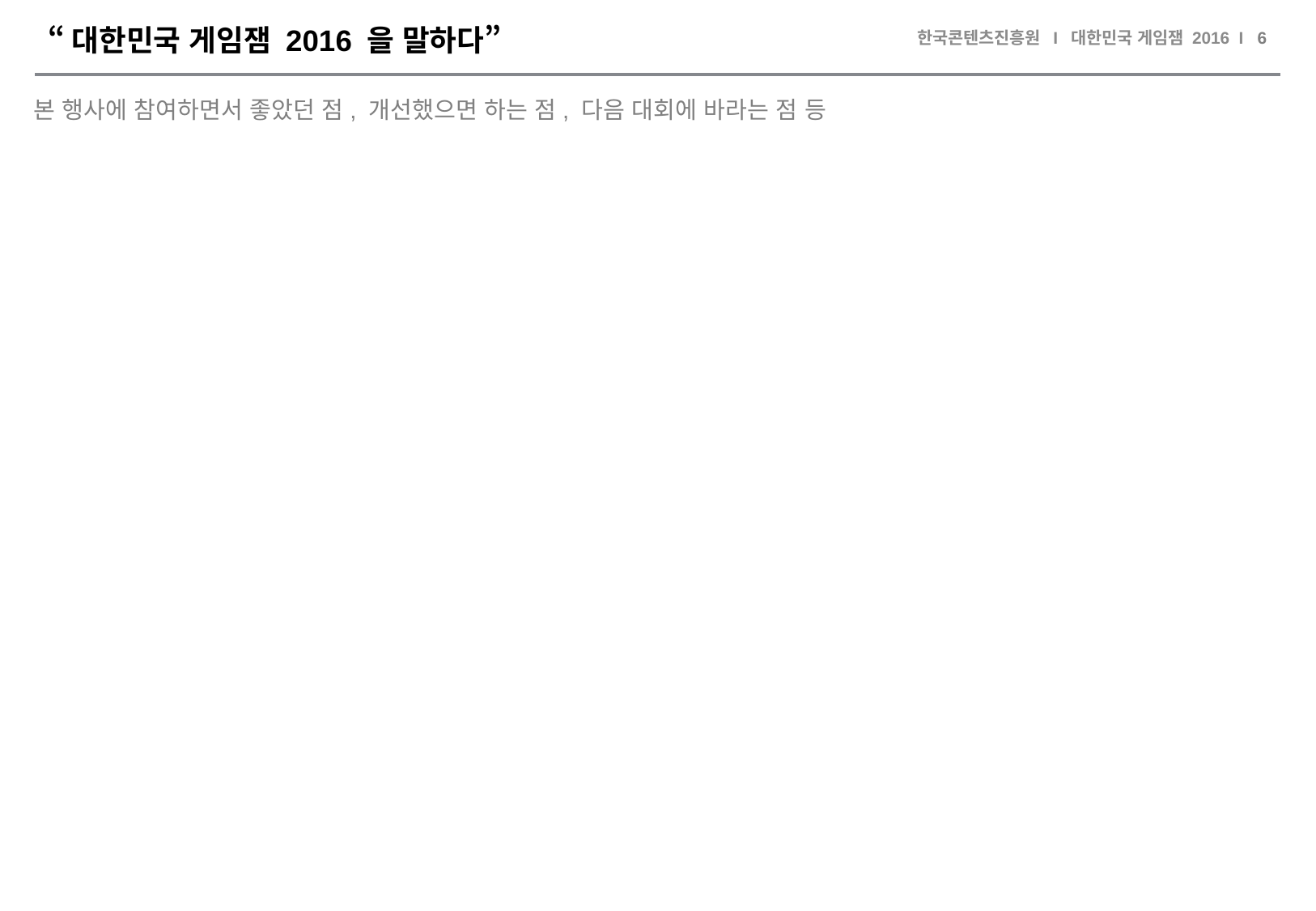

# “대한민국 게임잼 2016 을 말하다”
한국콘텐츠진흥원  I  대한민국 게임잼 2016  I   6
본 행사에 참여하면서 좋았던 점, 개선했으면 하는 점, 다음 대회에 바라는 점 등